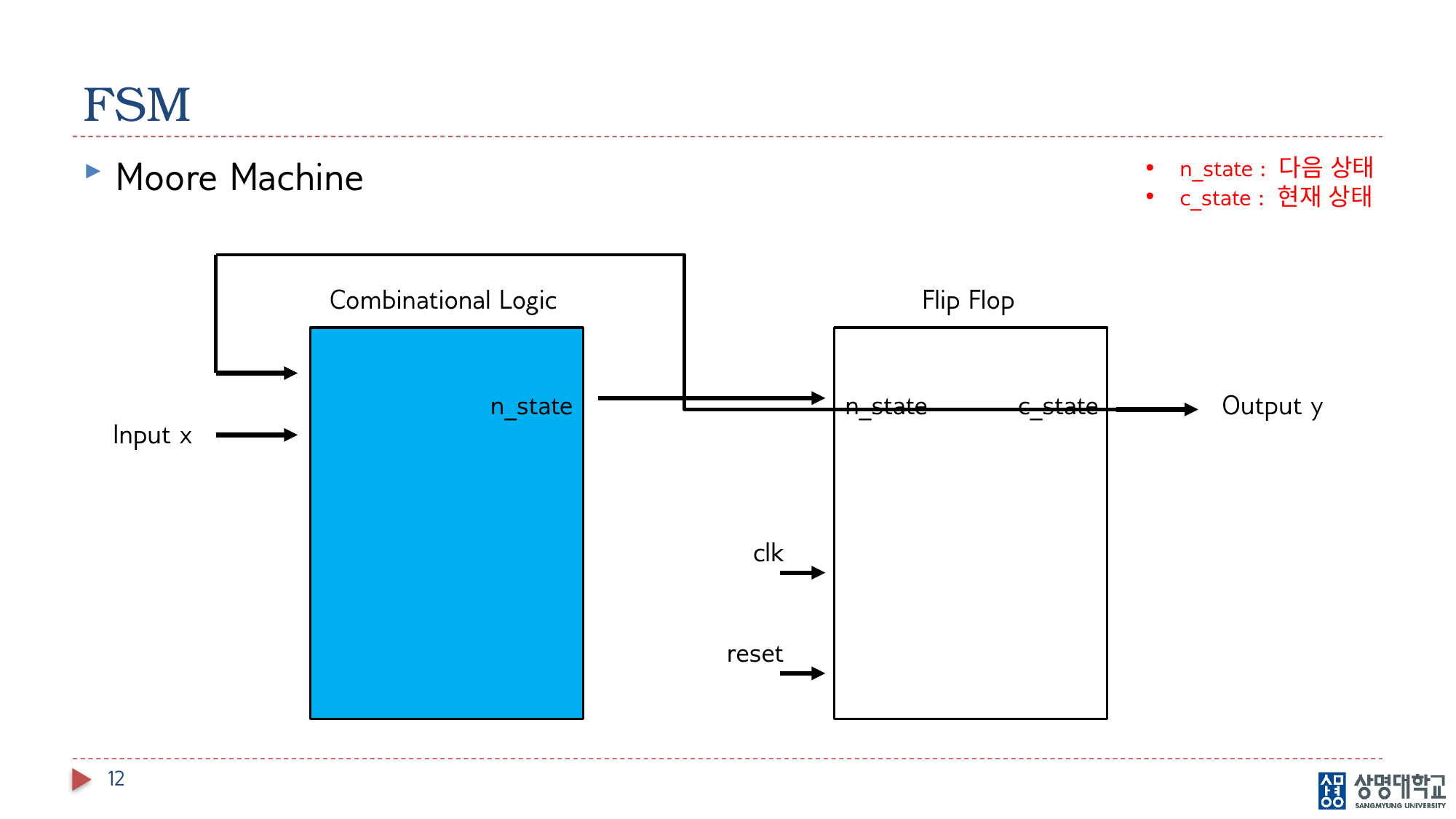

# FSM

Moore Machine
n_state : 다음 상태
c_state : 현재 상태
Combinational Logic
Flip Flop

n_state
n_state
c_state
Output y
Input x
clk
reset
12